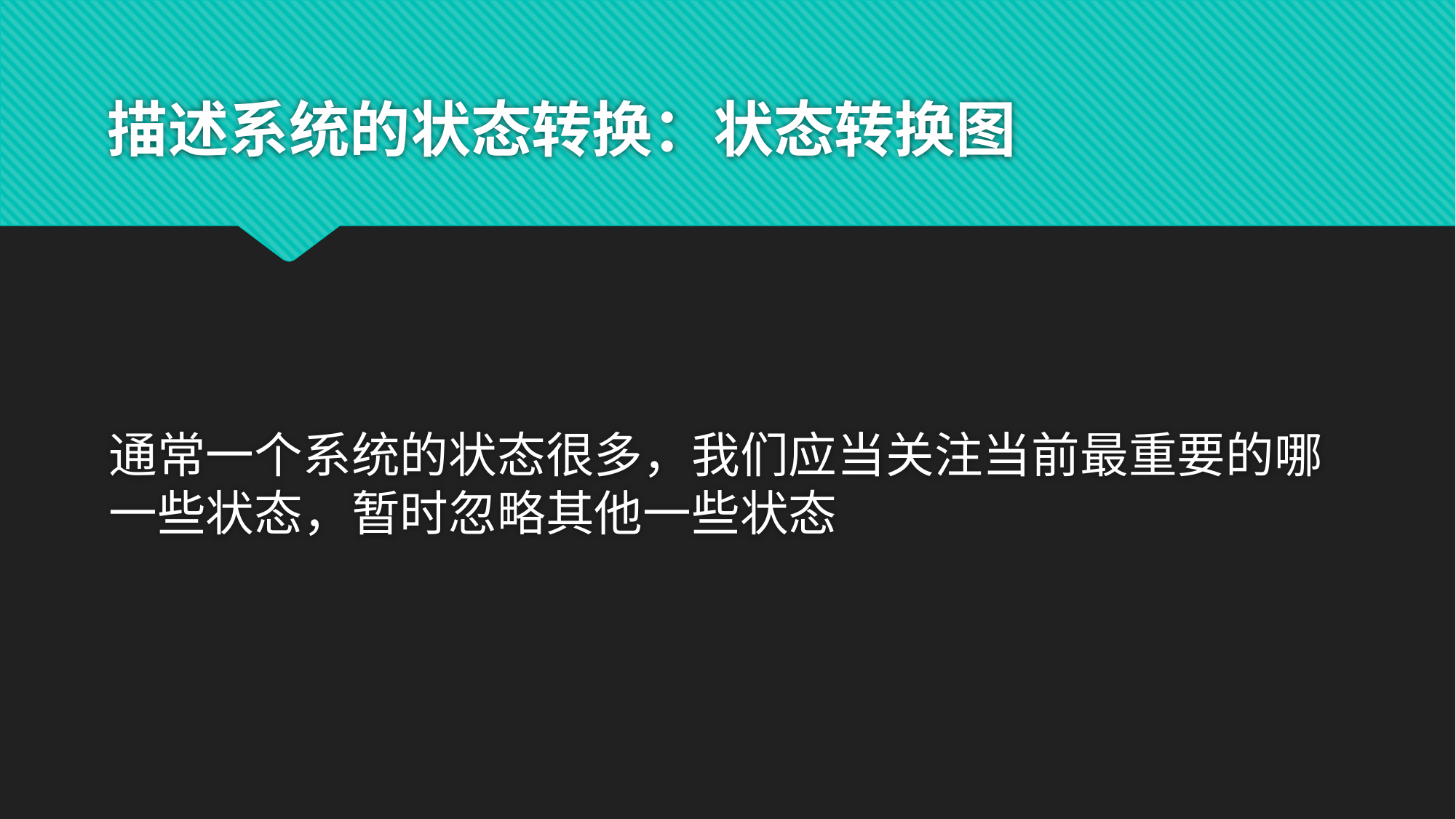

# 描述系统的状态转换：状态转换图
通常一个系统的状态很多，我们应当关注当前最重要的哪一些状态，暂时忽略其他一些状态